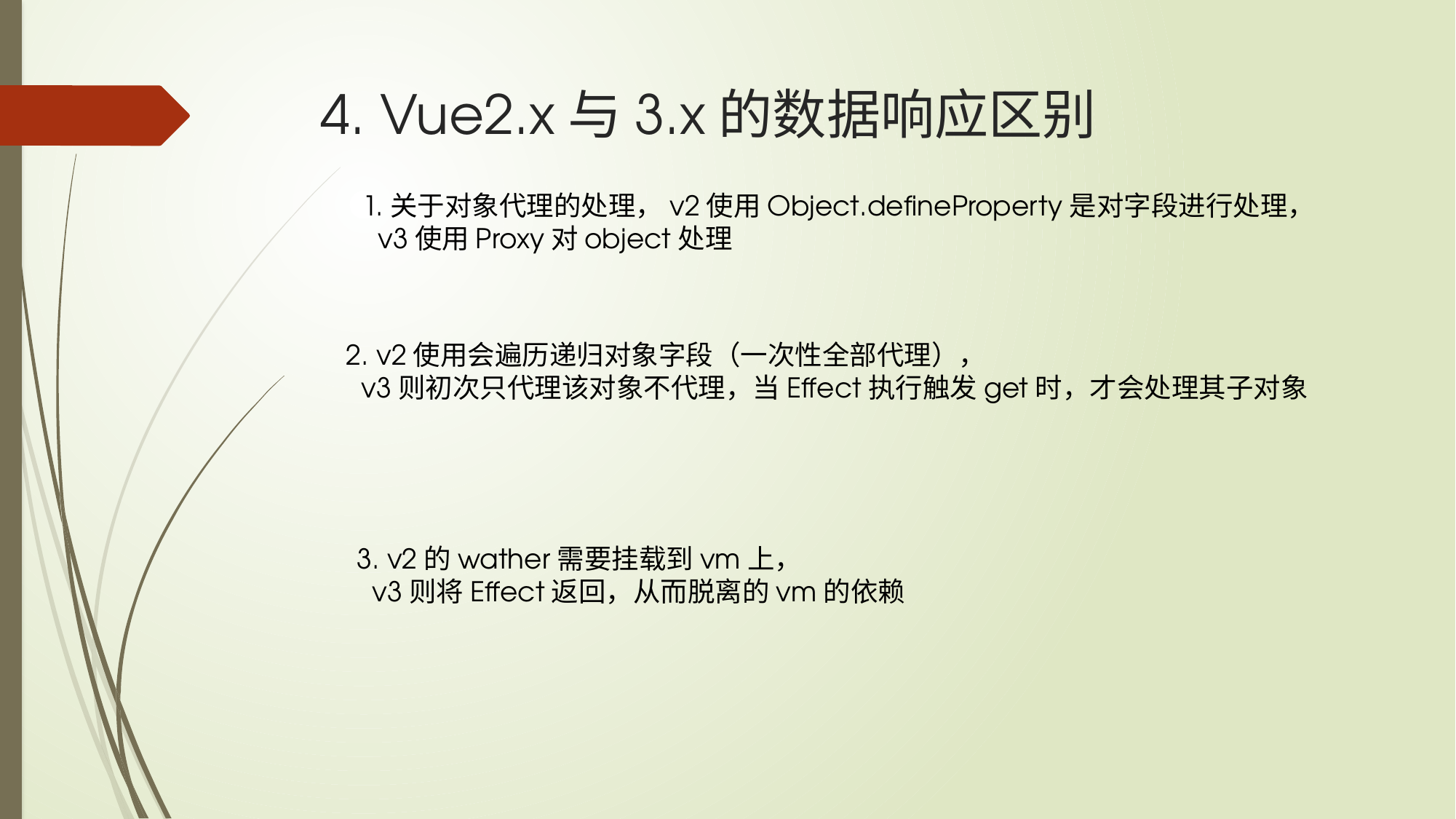

# 4. Vue2.x与3.x的数据响应区别
1.关于对象代理的处理，v2使用Object.defineProperty是对字段进行处理，
  v3使用Proxy对object处理
2. v2使用会遍历递归对象字段（一次性全部代理），
  v3则初次只代理该对象不代理，当Effect执行触发get时，才会处理其子对象
3. v2的wather需要挂载到vm上，
  v3则将Effect返回，从而脱离的vm的依赖